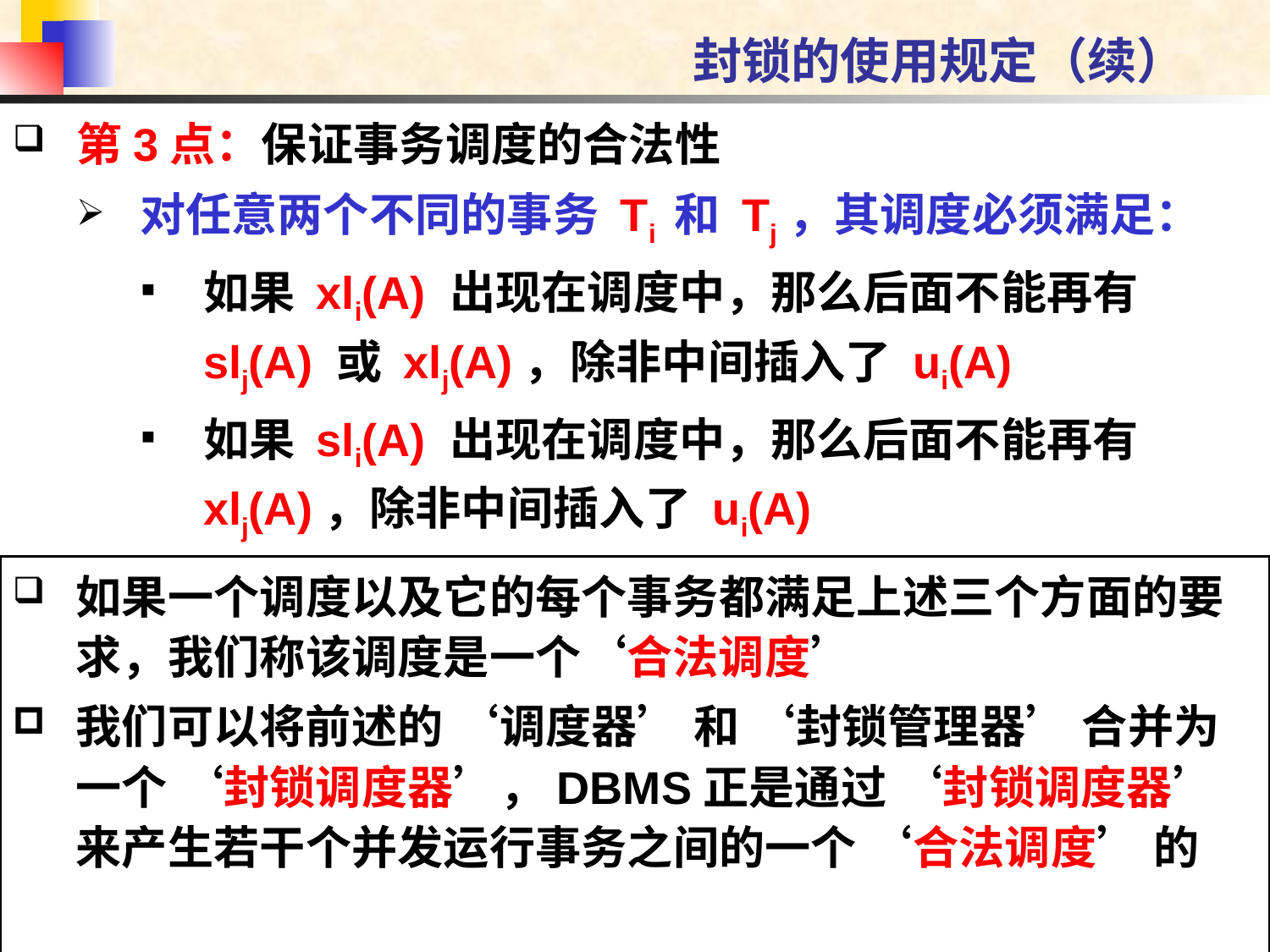

# 封锁的使用规定（续）
第3点：保证事务调度的合法性
对任意两个不同的事务 Ti 和 Tj，其调度必须满足：
如果 xli(A) 出现在调度中，那么后面不能再有 slj(A) 或 xlj(A)，除非中间插入了 ui(A)
如果 sli(A) 出现在调度中，那么后面不能再有 xlj(A)，除非中间插入了 ui(A)
如果一个调度以及它的每个事务都满足上述三个方面的要求，我们称该调度是一个‘合法调度’
我们可以将前述的 ‘调度器’ 和 ‘封锁管理器’ 合并为一个 ‘封锁调度器’，DBMS正是通过 ‘封锁调度器’ 来产生若干个并发运行事务之间的一个 ‘合法调度’ 的
137